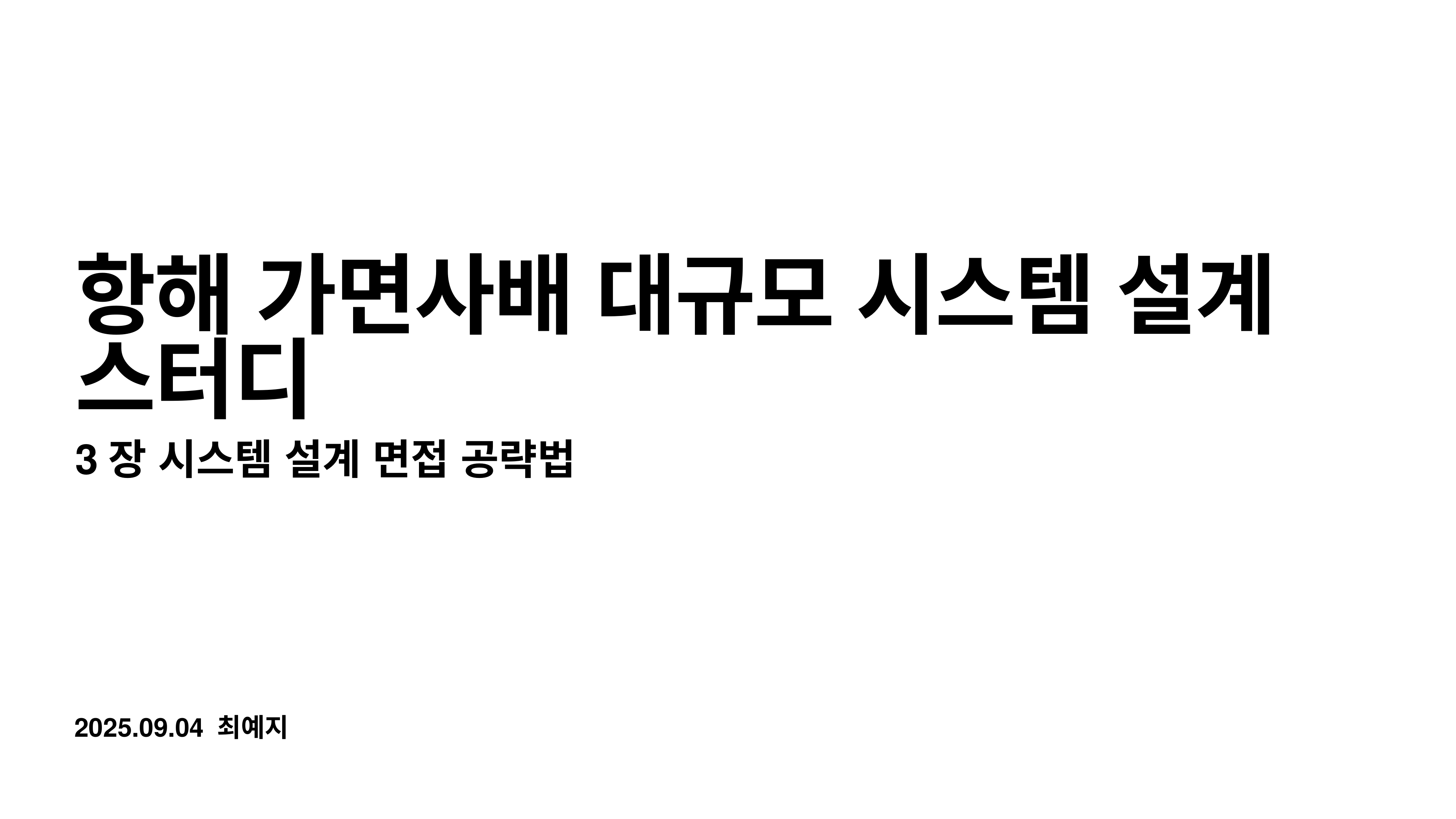

# 항해 가면사배 대규모 시스템 설계 스터디
3장 시스템 설계 면접 공략법
2025.09.04 최예지